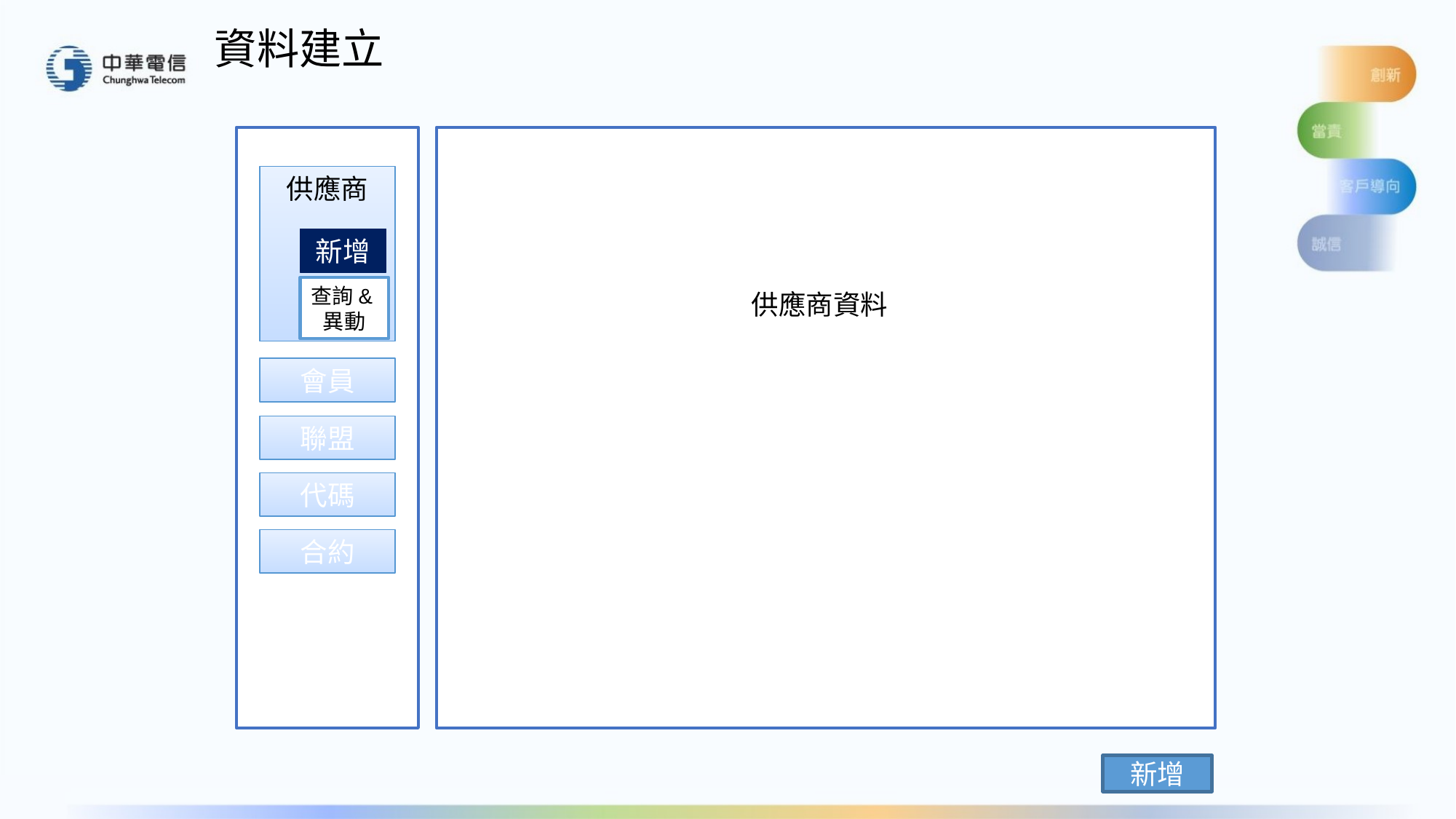

# 資料建立

供應商

新增
查詢&異動
供應商資料
會員
聯盟
代碼
合約
新增